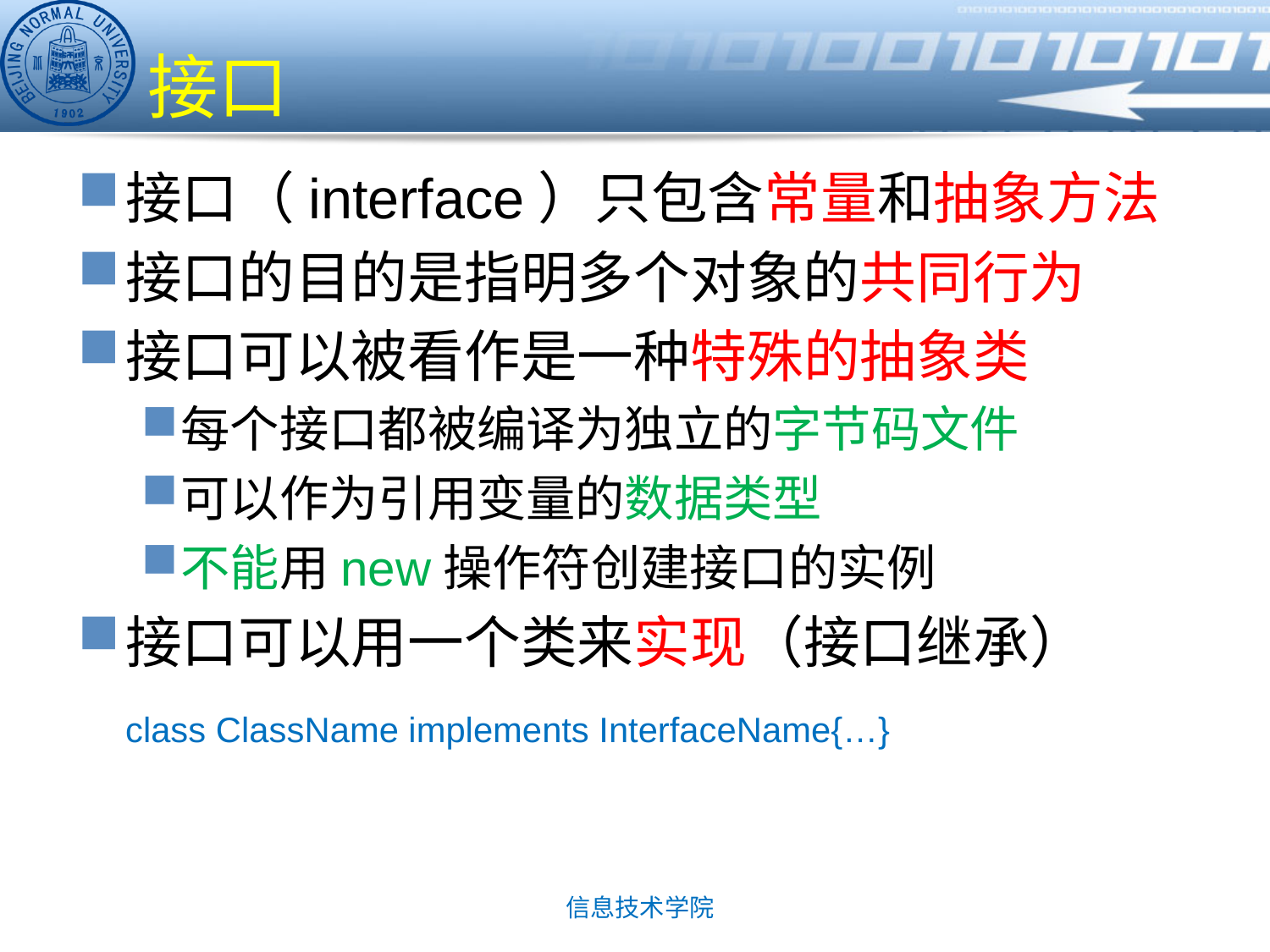

# 接口
接口（interface）只包含常量和抽象方法
接口的目的是指明多个对象的共同行为
接口可以被看作是一种特殊的抽象类
每个接口都被编译为独立的字节码文件
可以作为引用变量的数据类型
不能用new操作符创建接口的实例
接口可以用一个类来实现（接口继承）
	class ClassName implements InterfaceName{…}